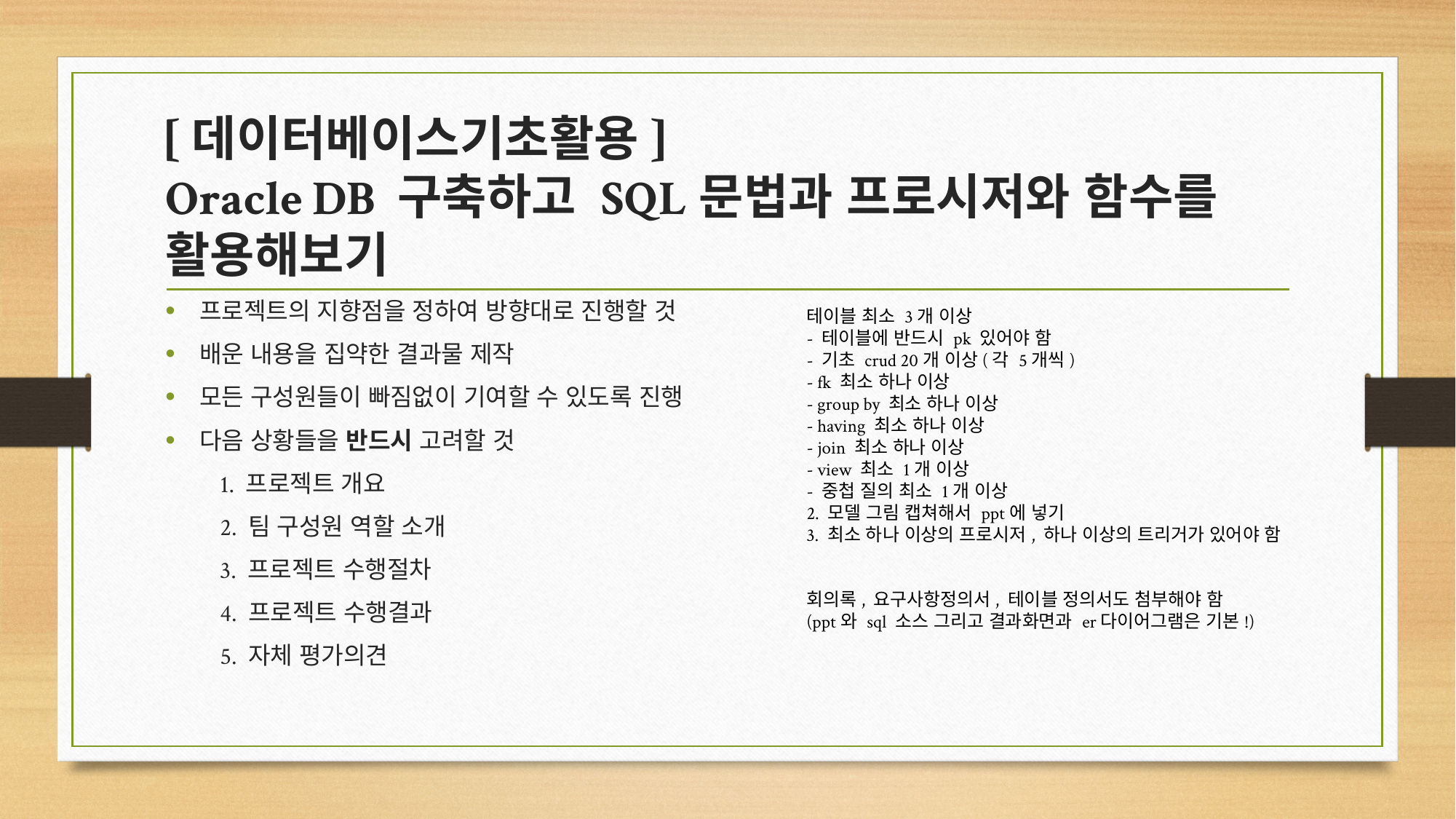

# [데이터베이스기초활용] Oracle DB 구축하고 SQL문법과 프로시저와 함수를 활용해보기
프로젝트의 지향점을 정하여 방향대로 진행할 것
배운 내용을 집약한 결과물 제작
모든 구성원들이 빠짐없이 기여할 수 있도록 진행
다음 상황들을 반드시 고려할 것
1. 프로젝트 개요
2. 팀 구성원 역할 소개
3. 프로젝트 수행절차
4. 프로젝트 수행결과
5. 자체 평가의견

테이블 최소 3개 이상
- 테이블에 반드시 pk 있어야 함
- 기초 crud 20개 이상(각 5개씩)
- fk 최소 하나 이상
- group by 최소 하나 이상
- having 최소 하나 이상
- join 최소 하나 이상
- view 최소 1개 이상
- 중첩 질의 최소 1개 이상
2. 모델 그림 캡쳐해서 ppt에 넣기
3. 최소 하나 이상의 프로시저, 하나 이상의 트리거가 있어야 함

회의록, 요구사항정의서, 테이블 정의서도 첨부해야 함
(ppt와 sql 소스 그리고 결과화면과 er다이어그램은 기본!)